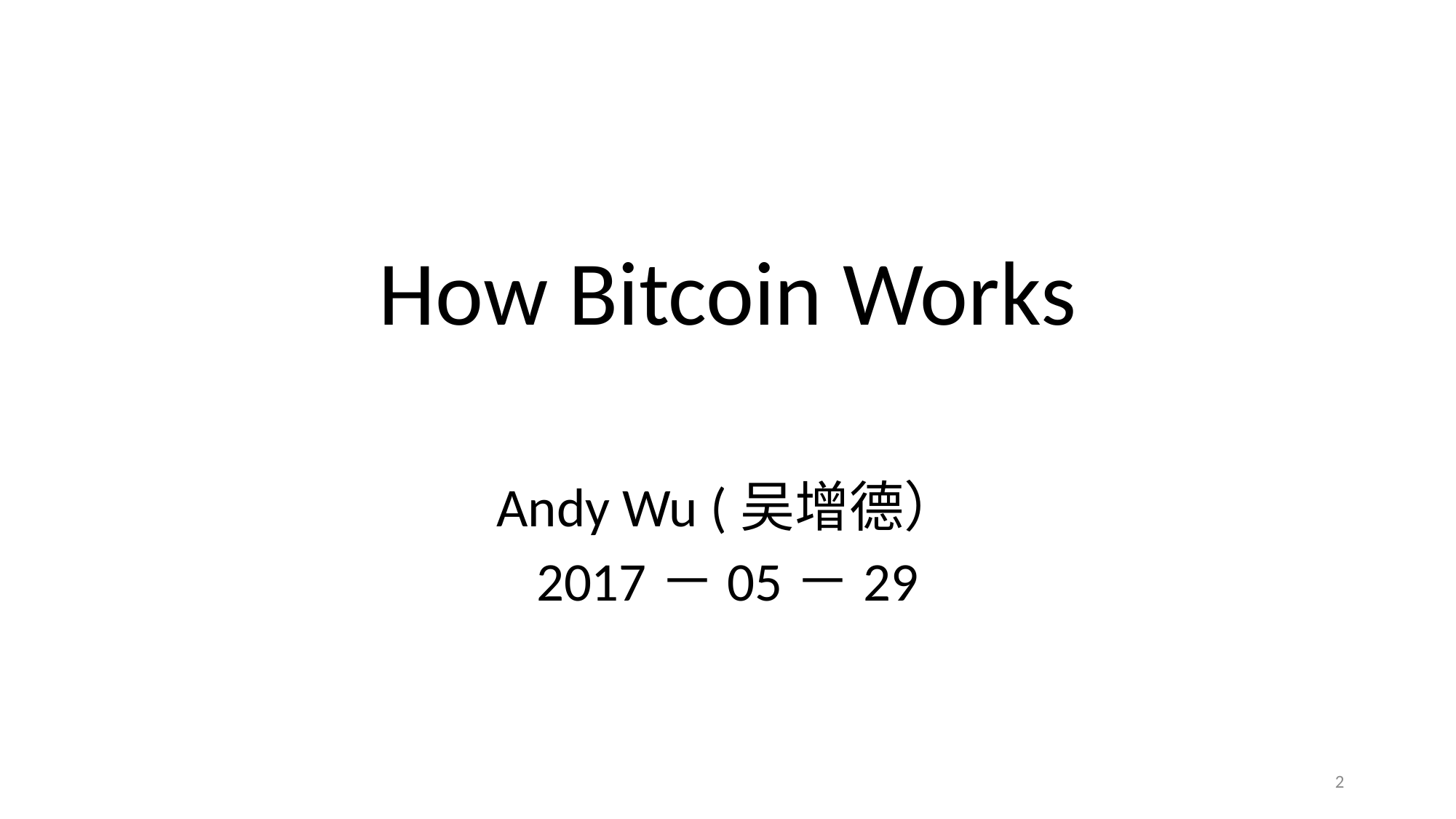

# How Bitcoin Works
Andy Wu (吴增德）
2017－05－29
2